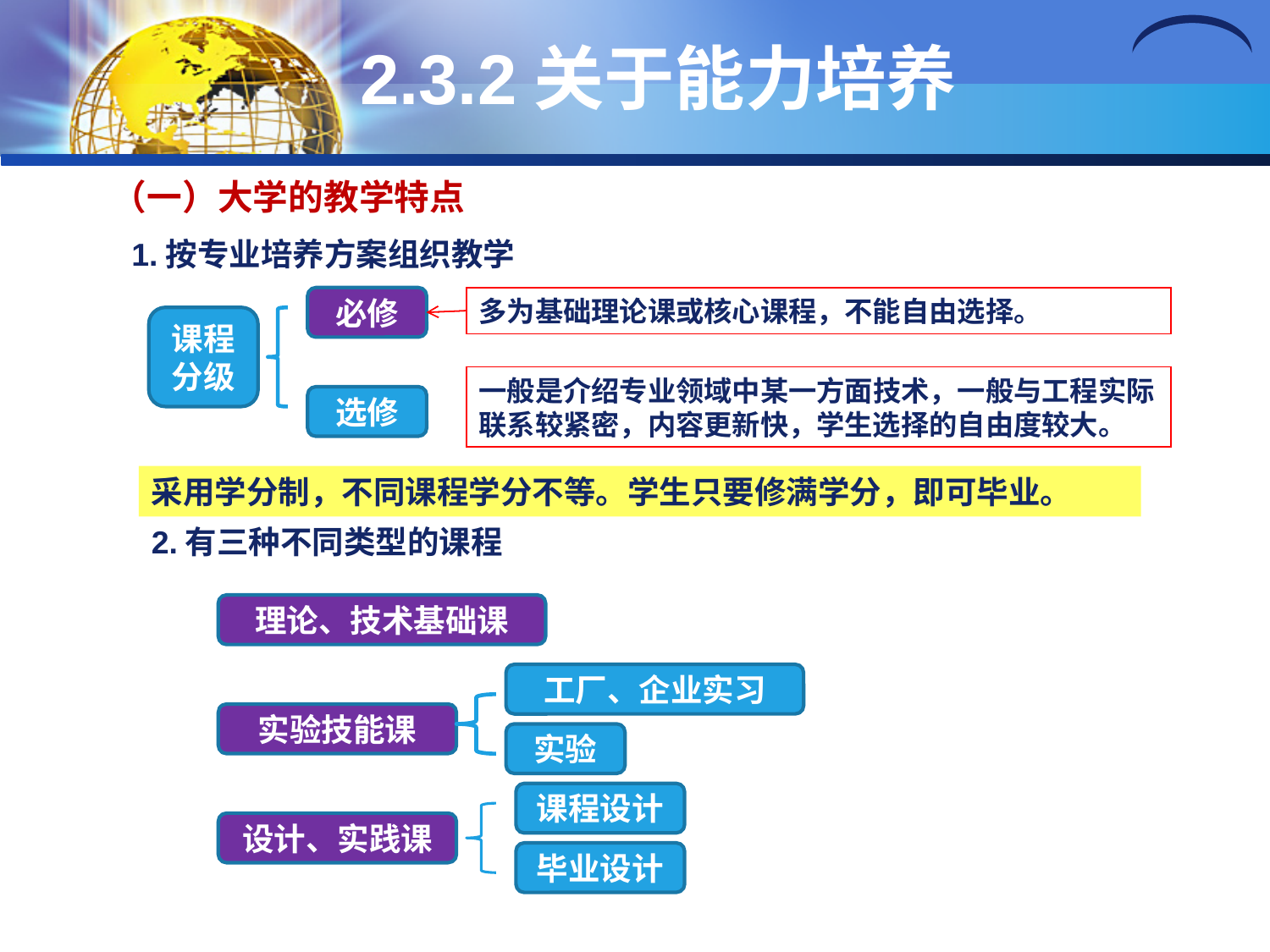

# 2.3.2关于能力培养
（一）大学的教学特点
1.按专业培养方案组织教学
必修
多为基础理论课或核心课程，不能自由选择。
课程分级

一般是介绍专业领域中某一方面技术，一般与工程实际联系较紧密，内容更新快，学生选择的自由度较大。
选修
采用学分制，不同课程学分不等。学生只要修满学分，即可毕业。
2.有三种不同类型的课程
理论、技术基础课
工厂、企业实习

实验
实验技能课
课程设计

毕业设计
设计、实践课